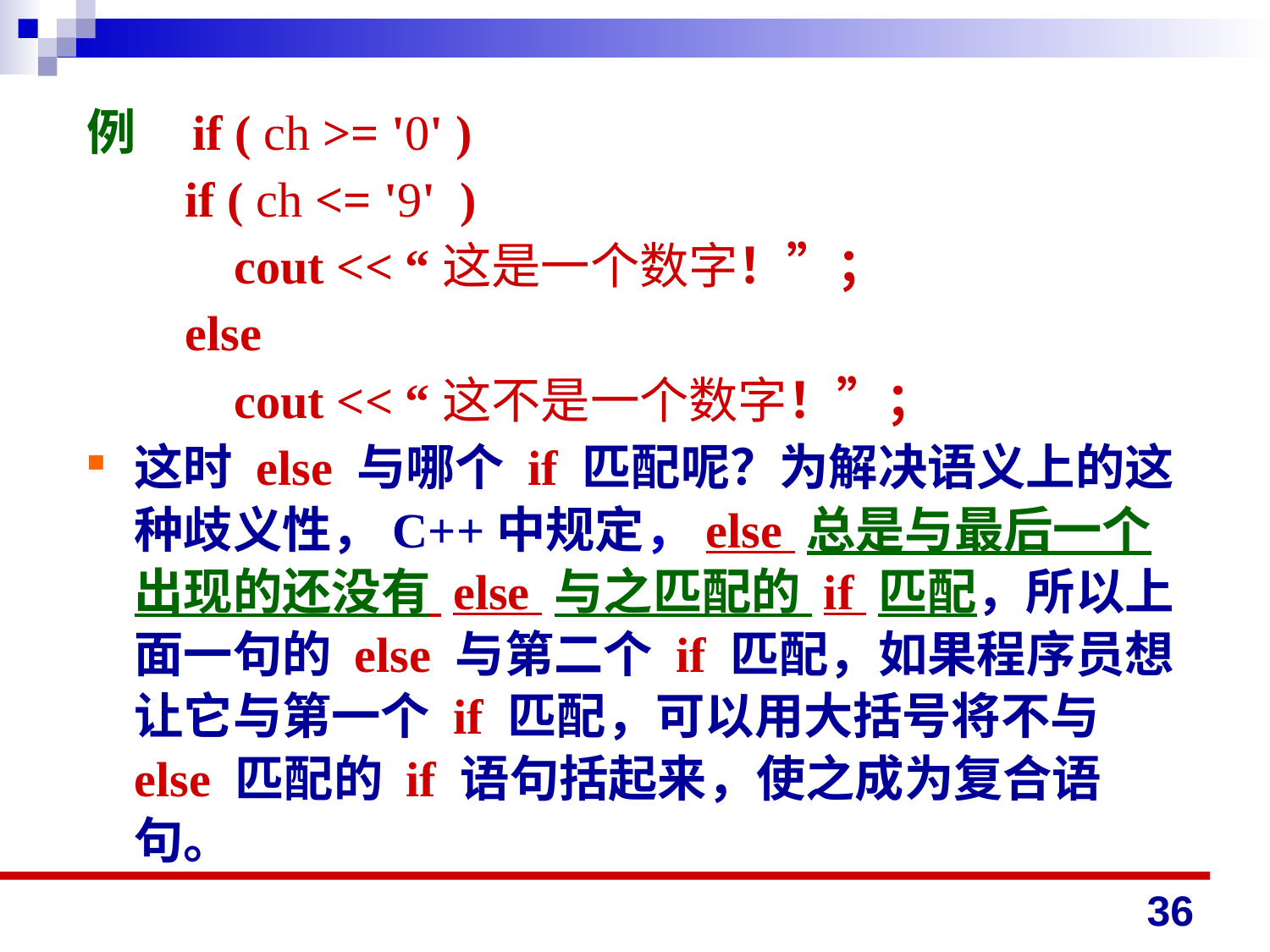

例    if ( ch >= '0' )
        if ( ch <= '9'  )
            cout << “这是一个数字！”；
        else
            cout << “这不是一个数字！”；
这时 else 与哪个 if 匹配呢？为解决语义上的这种歧义性，C++中规定，else 总是与最后一个出现的还没有 else 与之匹配的 if 匹配，所以上面一句的 else 与第二个 if 匹配，如果程序员想让它与第一个 if 匹配，可以用大括号将不与 else 匹配的 if 语句括起来，使之成为复合语句。
36